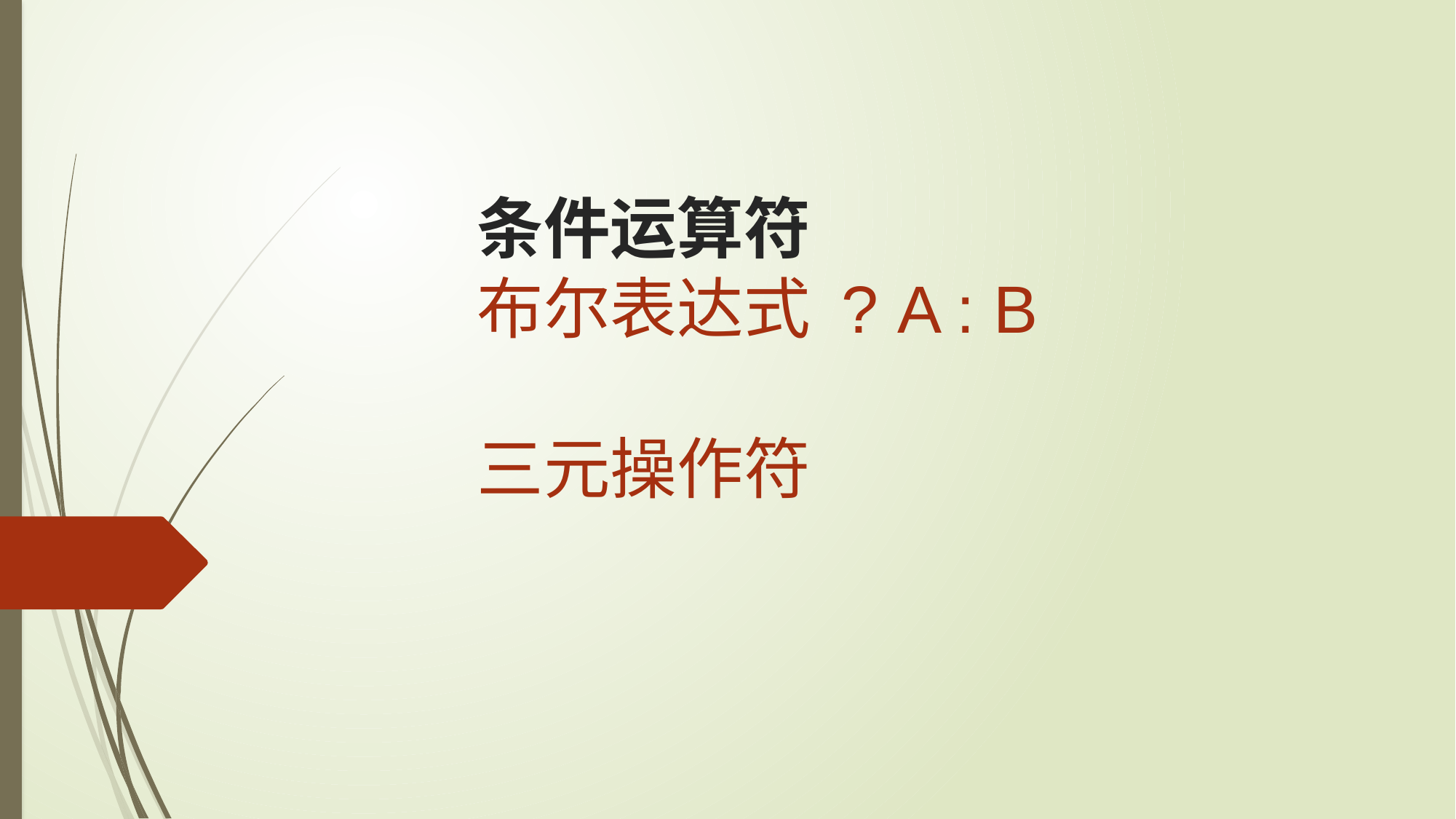

条件运算符
布尔表达式 ? A : B

三元操作符